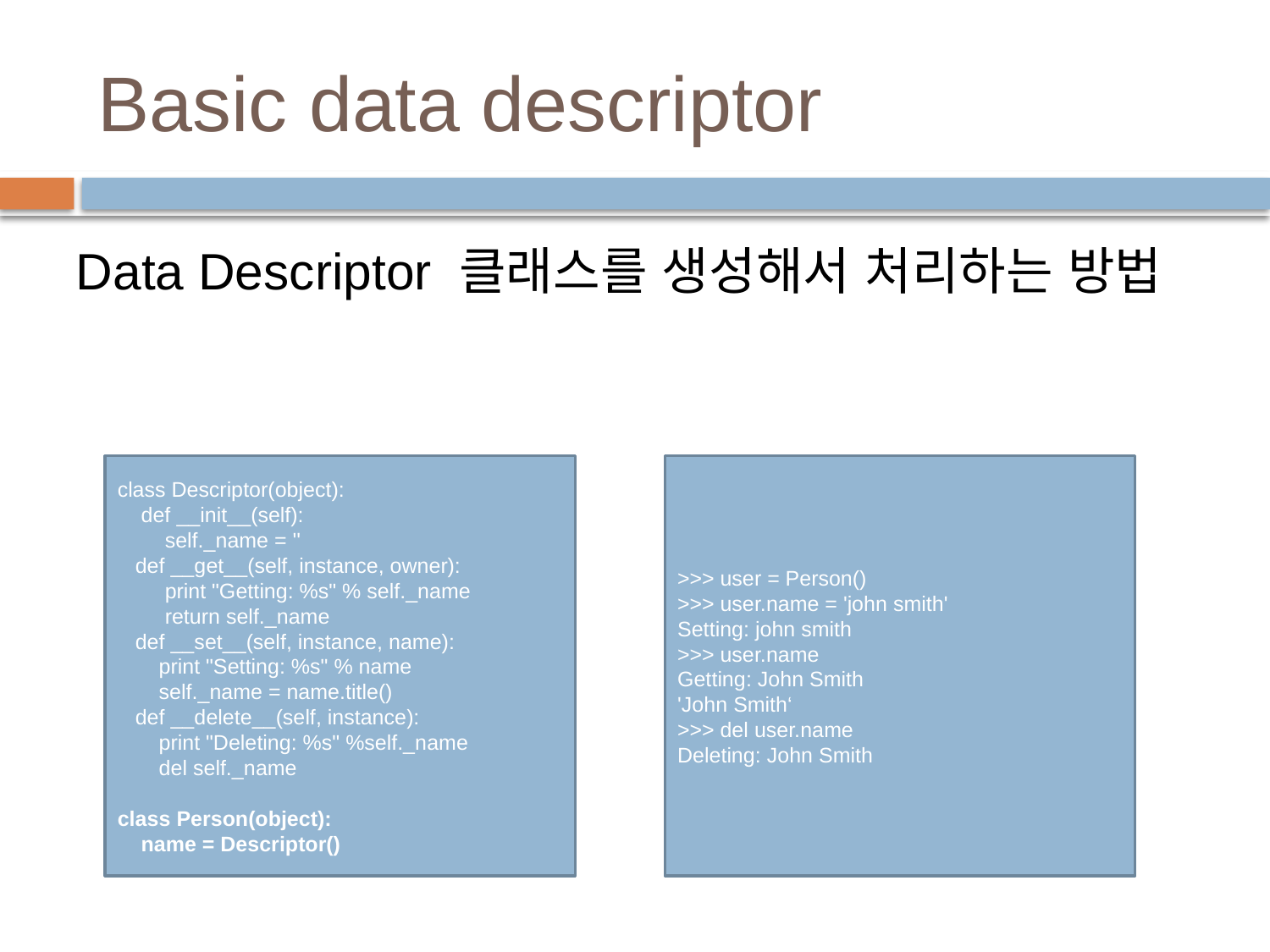

# Basic data descriptor
Data Descriptor 클래스를 생성해서 처리하는 방법

class Descriptor(object):
    def __init__(self):
        self._name = ''
   def __get__(self, instance, owner):
        print "Getting: %s" % self._name
        return self._name
   def __set__(self, instance, name):
       print "Setting: %s" % name
       self._name = name.title()
   def __delete__(self, instance):
       print "Deleting: %s" %self._name
       del self._name

class Person(object):
    name = Descriptor()
>>> user = Person()
>>> user.name = 'john smith'
Setting: john smith
>>> user.name
Getting: John Smith
'John Smith‘
>>> del user.name
Deleting: John Smith